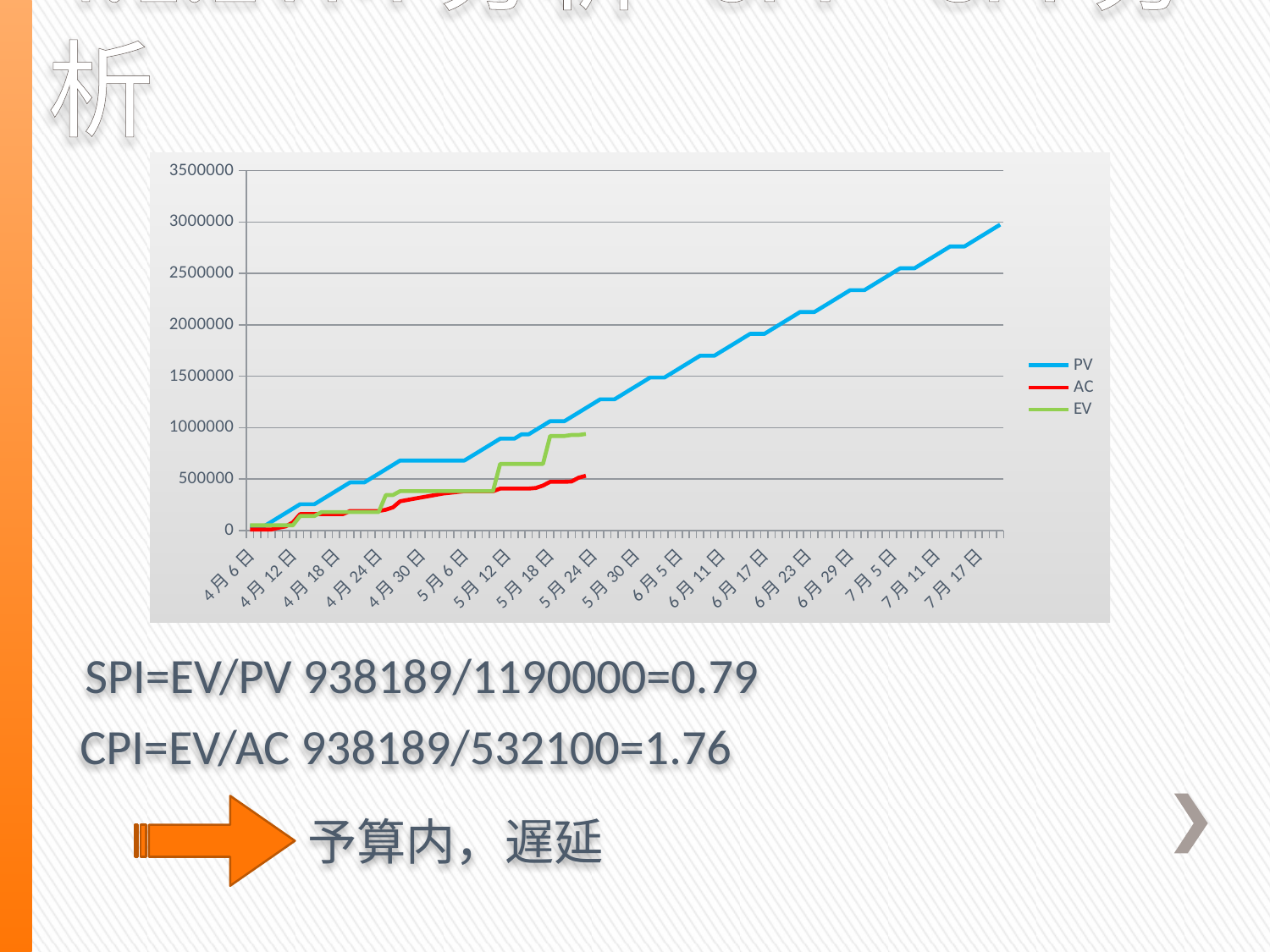

4.1.EVM分析・SPI・CPI分析

### Chart

| Category |  |  |  |
|---|---|---|---|
| 41005 | 42500.0 | 9250.0 | 51000.0 |
| 41006 | 42500.0 | 9250.0 | 51000.0 |
| 41007 | 42500.0 | 9250.0 | 51000.0 |
| 41008 | 85000.0 | 9250.0 | 51000.0 |
| 41009 | 127500.0 | 26250.0 | 51000.0 |
| 41010 | 170000.0 | 39400.0 | 51000.0 |
| 41011 | 212500.0 | 79305.0 | 51000.0 |
| 41012 | 255000.0 | 158705.0 | 140250.0 |
| 41013 | 255000.0 | 158705.0 | 140250.0 |
| 41014 | 255000.0 | 158705.0 | 140250.0 |
| 41015 | 297500.0 | 158705.0 | 178500.0 |
| 41016 | 340000.0 | 158705.0 | 178500.0 |
| 41017 | 382500.0 | 158705.0 | 178500.0 |
| 41018 | 425000.0 | 158705.0 | 178500.0 |
| 41019 | 467500.0 | 189355.0 | 178500.0 |
| 41020 | 467500.0 | 189355.0 | 178500.0 |
| 41021 | 467500.0 | 189355.0 | 178500.0 |
| 41022 | 510000.0 | 189355.0 | 178500.0 |
| 41023 | 552500.0 | 189355.0 | 178500.0 |
| 41024 | 595000.0 | 201475.0 | 344250.0 |
| 41025 | 637500.0 | 224170.0 | 344250.0 |
| 41026 | 680000.0 | 283840.0 | 382500.0 |
| 41027 | 680000.0 | 296340.0 | 382500.0 |
| 41028 | 680000.0 | 308840.0 | 382500.0 |
| 41029 | 680000.0 | 321340.0 | 382500.0 |
| 41030 | 680000.0 | 333840.0 | 382500.0 |
| 41031 | 680000.0 | 346340.0 | 382500.0 |
| 41032 | 680000.0 | 358840.0 | 382500.0 |
| 41033 | 680000.0 | 366340.0 | 382500.0 |
| 41034 | 680000.0 | 373840.0 | 382500.0 |
| 41035 | 680000.0 | 381340.0 | 382500.0 |
| 41036 | 722500.0 | 381340.0 | 382500.0 |
| 41037 | 765000.0 | 381340.0 | 382500.0 |
| 41038 | 807500.0 | 381340.0 | 382500.0 |
| 41039 | 850000.0 | 381340.0 | 382500.0 |
| 41040 | 892500.0 | 406840.0 | 647063.0 |
| 41041 | 892500.0 | 406840.0 | 647063.0 |
| 41042 | 892500.0 | 406840.0 | 647063.0 |
| 41043 | 935000.0 | 406840.0 | 647063.0 |
| 41044 | 935000.0 | 406840.0 | 647063.0 |
| 41045 | 977500.0 | 413090.0 | 647063.0 |
| 41046 | 1020000.0 | 436890.0 | 647063.0 |
| 41047 | 1062500.0 | 473375.0 | 919063.0 |
| 41048 | 1062500.0 | 473375.0 | 919063.0 |
| 41049 | 1062500.0 | 473375.0 | 919063.0 |
| 41050 | 1105000.0 | 475975.0 | 928626.0 |
| 41051 | 1147500.0 | 513725.0 | 928626.0 |
| 41052 | 1190000.0 | 532100.0 | 938189.0 |
| 41053 | 1232500.0 | None | None |
| 41054 | 1275000.0 | None | None |
| 41055 | 1275000.0 | None | None |
| 41056 | 1275000.0 | None | None |
| 41057 | 1317500.0 | None | None |
| 41058 | 1360000.0 | None | None |
| 41059 | 1402500.0 | None | None |
| 41060 | 1445000.0 | None | None |
| 41061 | 1487500.0 | None | None |
| 41062 | 1487500.0 | None | None |
| 41063 | 1487500.0 | None | None |
| 41064 | 1530000.0 | None | None |
| 41065 | 1572500.0 | None | None |
| 41066 | 1615000.0 | None | None |
| 41067 | 1657500.0 | None | None |
| 41068 | 1700000.0 | None | None |
| 41069 | 1700000.0 | None | None |
| 41070 | 1700000.0 | None | None |
| 41071 | 1742500.0 | None | None |
| 41072 | 1785000.0 | None | None |
| 41073 | 1827500.0 | None | None |
| 41074 | 1870000.0 | None | None |
| 41075 | 1912500.0 | None | None |
| 41076 | 1912500.0 | None | None |
| 41077 | 1912500.0 | None | None |
| 41078 | 1955000.0 | None | None |
| 41079 | 1997500.0 | None | None |
| 41080 | 2040000.0 | None | None |
| 41081 | 2082500.0 | None | None |
| 41082 | 2125000.0 | None | None |
| 41083 | 2125000.0 | None | None |
| 41084 | 2125000.0 | None | None |
| 41085 | 2167500.0 | None | None |
| 41086 | 2210000.0 | None | None |
| 41087 | 2252500.0 | None | None |
| 41088 | 2295000.0 | None | None |
| 41089 | 2337500.0 | None | None |
| 41090 | 2337500.0 | None | None |
| 41091 | 2337500.0 | None | None |
| 41092 | 2380000.0 | None | None |
| 41093 | 2422500.0 | None | None |
| 41094 | 2465000.0 | None | None |
| 41095 | 2507500.0 | None | None |
| 41096 | 2550000.0 | None | None |
| 41097 | 2550000.0 | None | None |
| 41098 | 2550000.0 | None | None |
| 41099 | 2592500.0 | None | None |
| 41100 | 2635000.0 | None | None |
| 41101 | 2677500.0 | None | None |
| 41102 | 2720000.0 | None | None |
| 41103 | 2762500.0 | None | None |
| 41104 | 2762500.0 | None | None |
| 41105 | 2762500.0 | None | None |
| 41106 | 2805000.0 | None | None |
| 41107 | 2847500.0 | None | None |
| 41108 | 2890000.0 | None | None |
| 41109 | 2932500.0 | None | None |
| 41110 | 2975000.0 | None | None |
SPI=EV/PV 938189/1190000=0.79
CPI=EV/AC 938189/532100=1.76

予算内，遅延